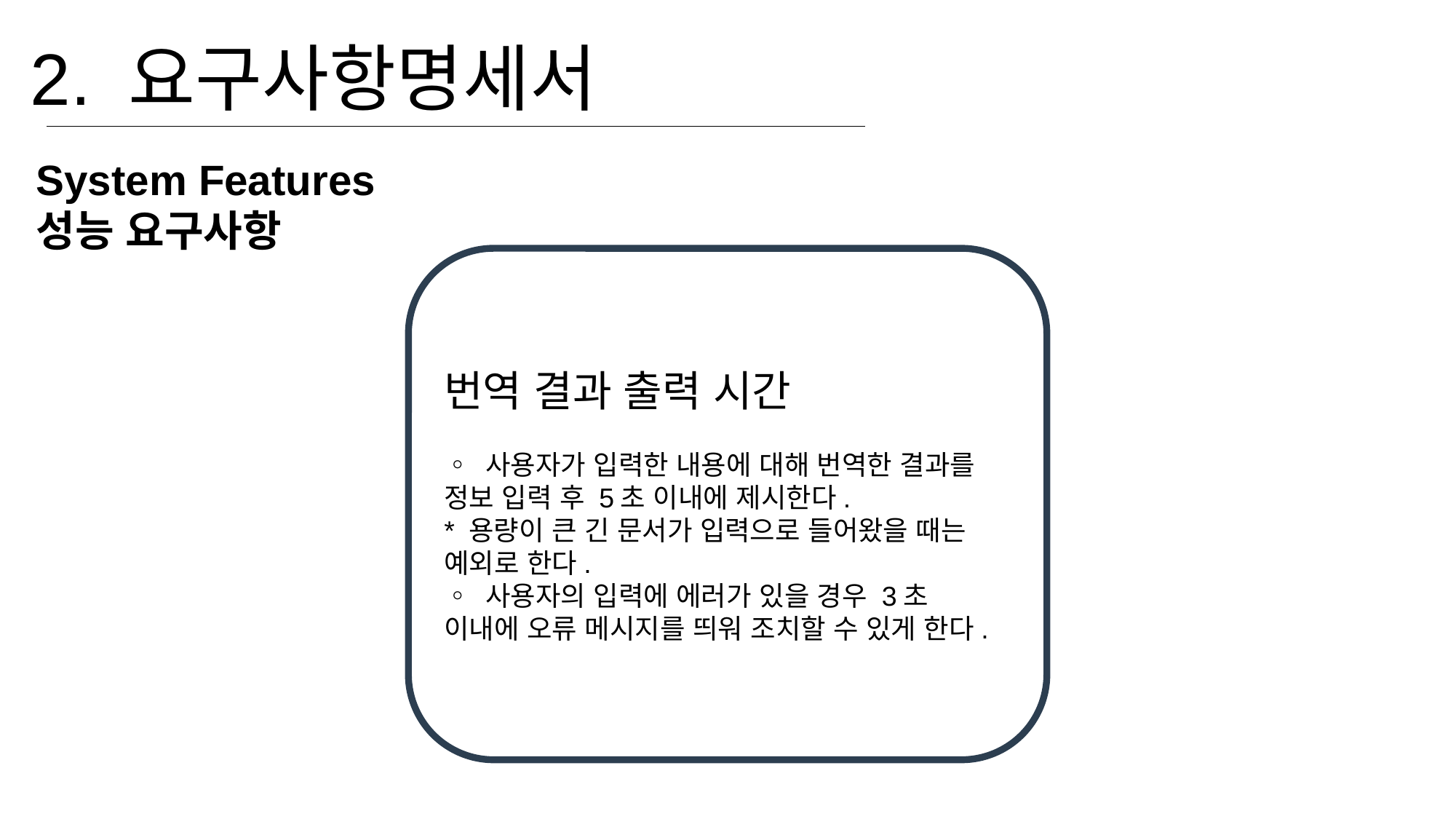

2. 요구사항명세서
System Features
성능 요구사항

번역 결과 출력 시간

◦ 사용자가 입력한 내용에 대해 번역한 결과를 정보 입력 후 5초 이내에 제시한다.
* 용량이 큰 긴 문서가 입력으로 들어왔을 때는 예외로 한다.
◦ 사용자의 입력에 에러가 있을 경우 3초 이내에 오류 메시지를 띄워 조치할 수 있게 한다.